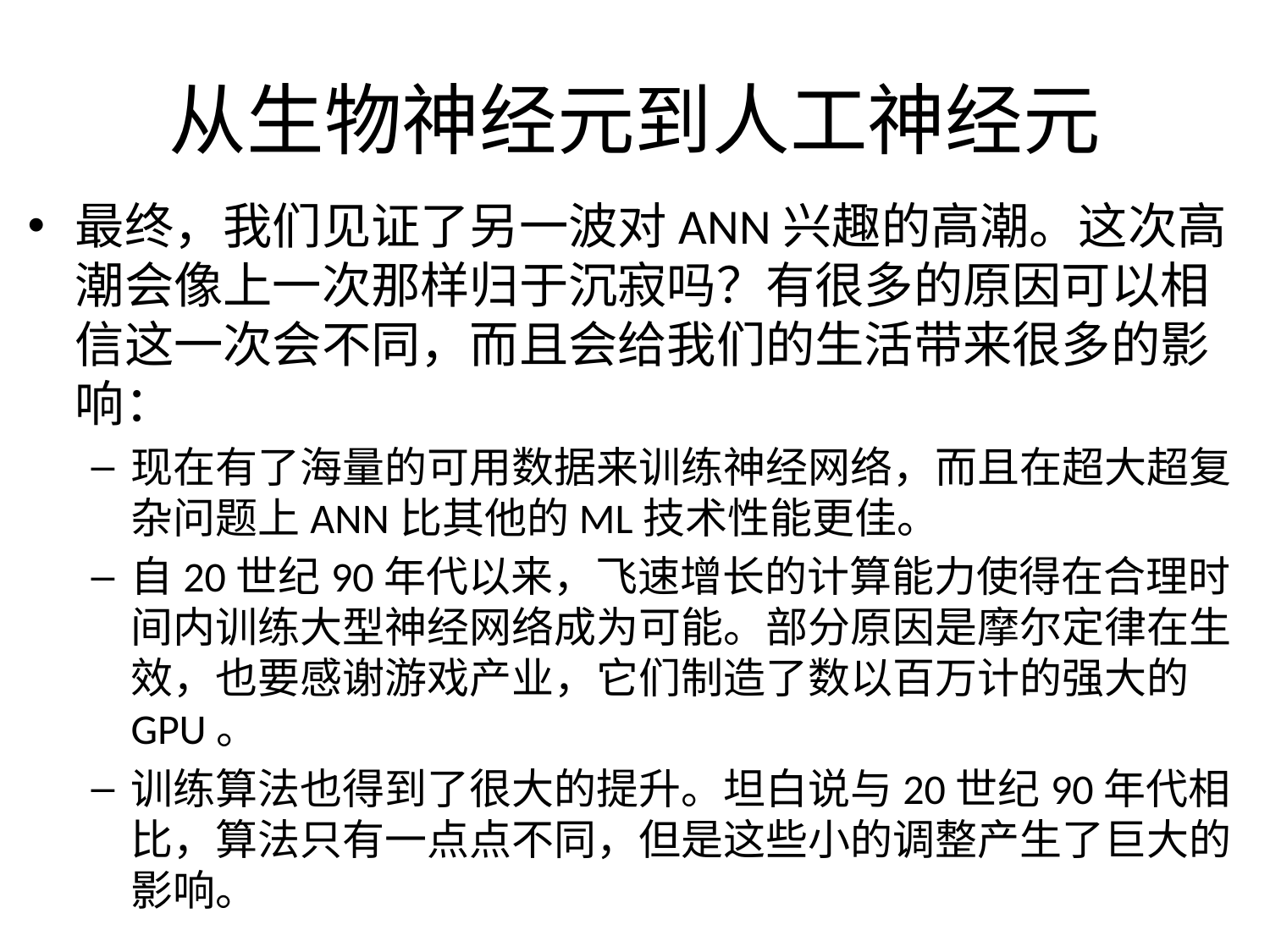

# 从生物神经元到人工神经元
最终，我们见证了另一波对ANN兴趣的高潮。这次高潮会像上一次那样归于沉寂吗？有很多的原因可以相信这一次会不同，而且会给我们的生活带来很多的影响：
现在有了海量的可用数据来训练神经网络，而且在超大超复杂问题上ANN比其他的ML技术性能更佳。
自20世纪90年代以来，飞速增长的计算能力使得在合理时间内训练大型神经网络成为可能。部分原因是摩尔定律在生效，也要感谢游戏产业，它们制造了数以百万计的强大的GPU。
训练算法也得到了很大的提升。坦白说与20世纪90年代相比，算法只有一点点不同，但是这些小的调整产生了巨大的影响。